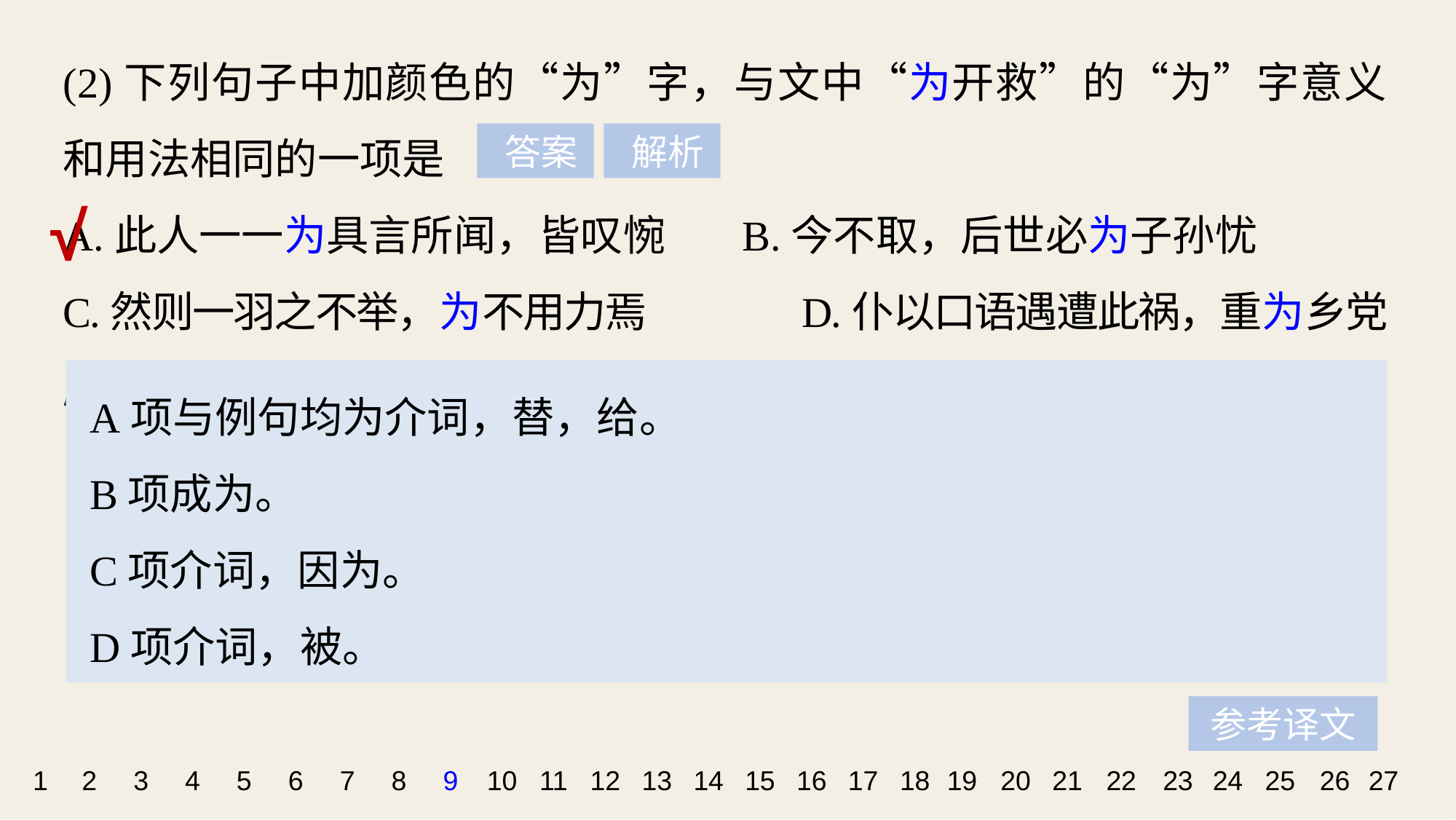

(2)下列句子中加颜色的“为”字，与文中“为开救”的“为”字意义和用法相同的一项是
A.此人一一为具言所闻，皆叹惋       B.今不取，后世必为子孙忧
C.然则一羽之不举，为不用力焉	         D.仆以口语遇遭此祸，重为乡党所笑
 答案
 解析
√
A项与例句均为介词，替，给。
B项成为。
C项介词，因为。
D项介词，被。

参考译文
1
2
3
4
5
6
7
8
9
10
11
12
13
14
15
16
17
18
19
20
21
22
23
24
25
26
27